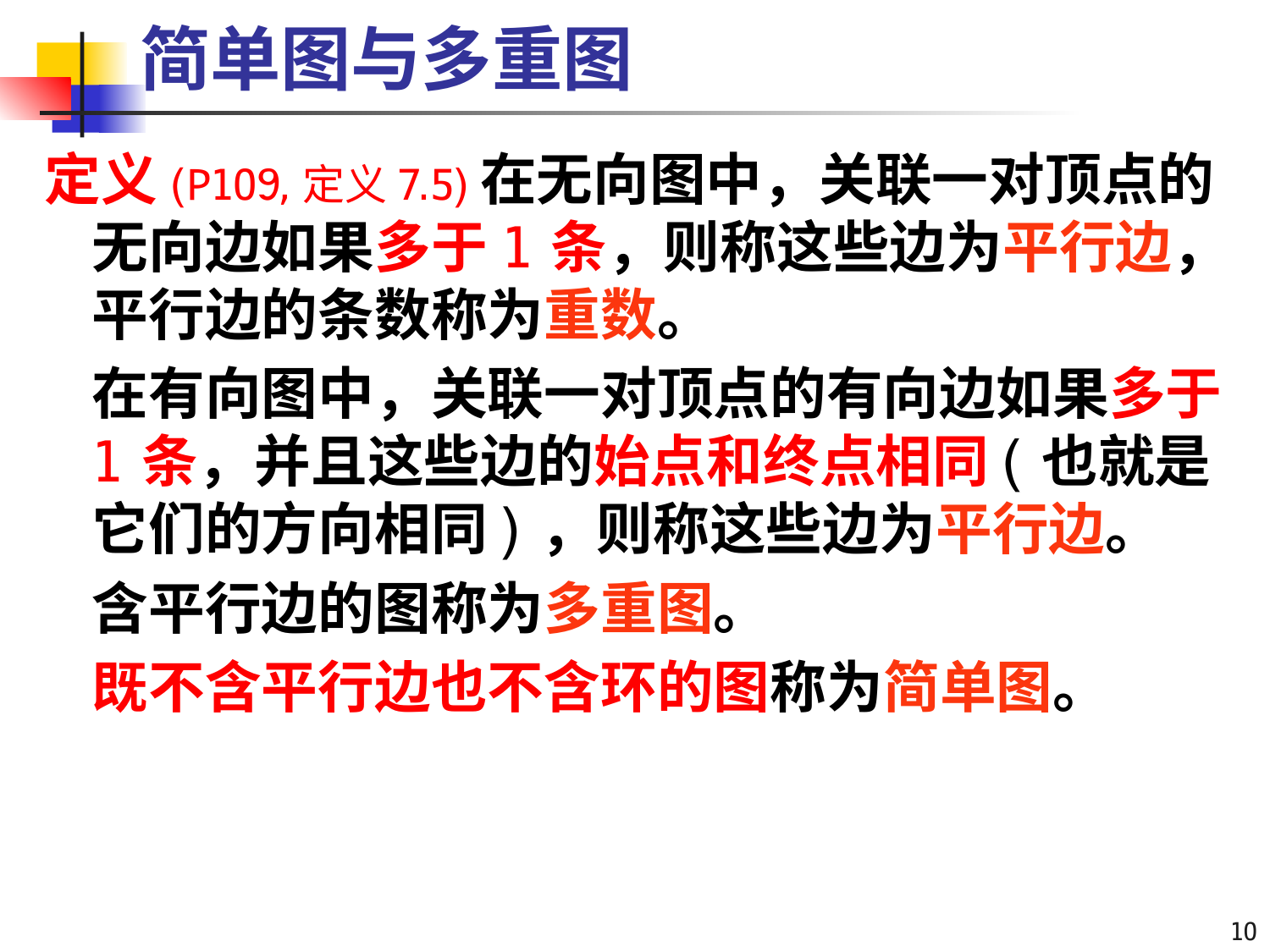

# 简单图与多重图
定义(P109,定义7.5)在无向图中，关联一对顶点的无向边如果多于1条，则称这些边为平行边，平行边的条数称为重数。
	在有向图中，关联一对顶点的有向边如果多于1条，并且这些边的始点和终点相同(也就是它们的方向相同)，则称这些边为平行边。
	含平行边的图称为多重图。
	既不含平行边也不含环的图称为简单图。
10